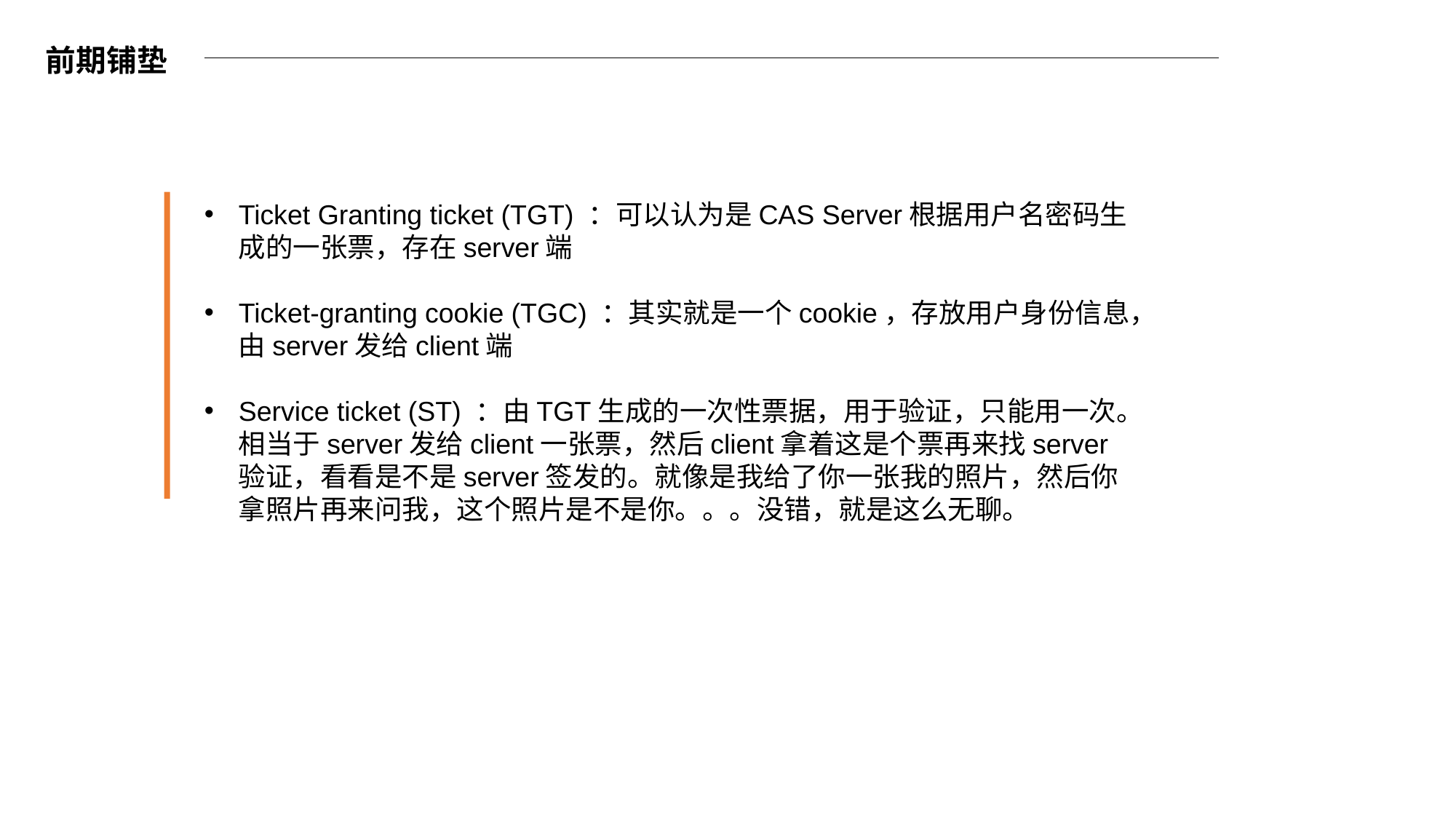

前期铺垫

Ticket Granting ticket (TGT) ：可以认为是CAS Server根据用户名密码生成的一张票，存在server端
Ticket-granting cookie (TGC) ：其实就是一个cookie，存放用户身份信息，由server发给client端
Service ticket (ST) ：由TGT生成的一次性票据，用于验证，只能用一次。相当于server发给client一张票，然后client拿着这是个票再来找server验证，看看是不是server签发的。就像是我给了你一张我的照片，然后你拿照片再来问我，这个照片是不是你。。。没错，就是这么无聊。